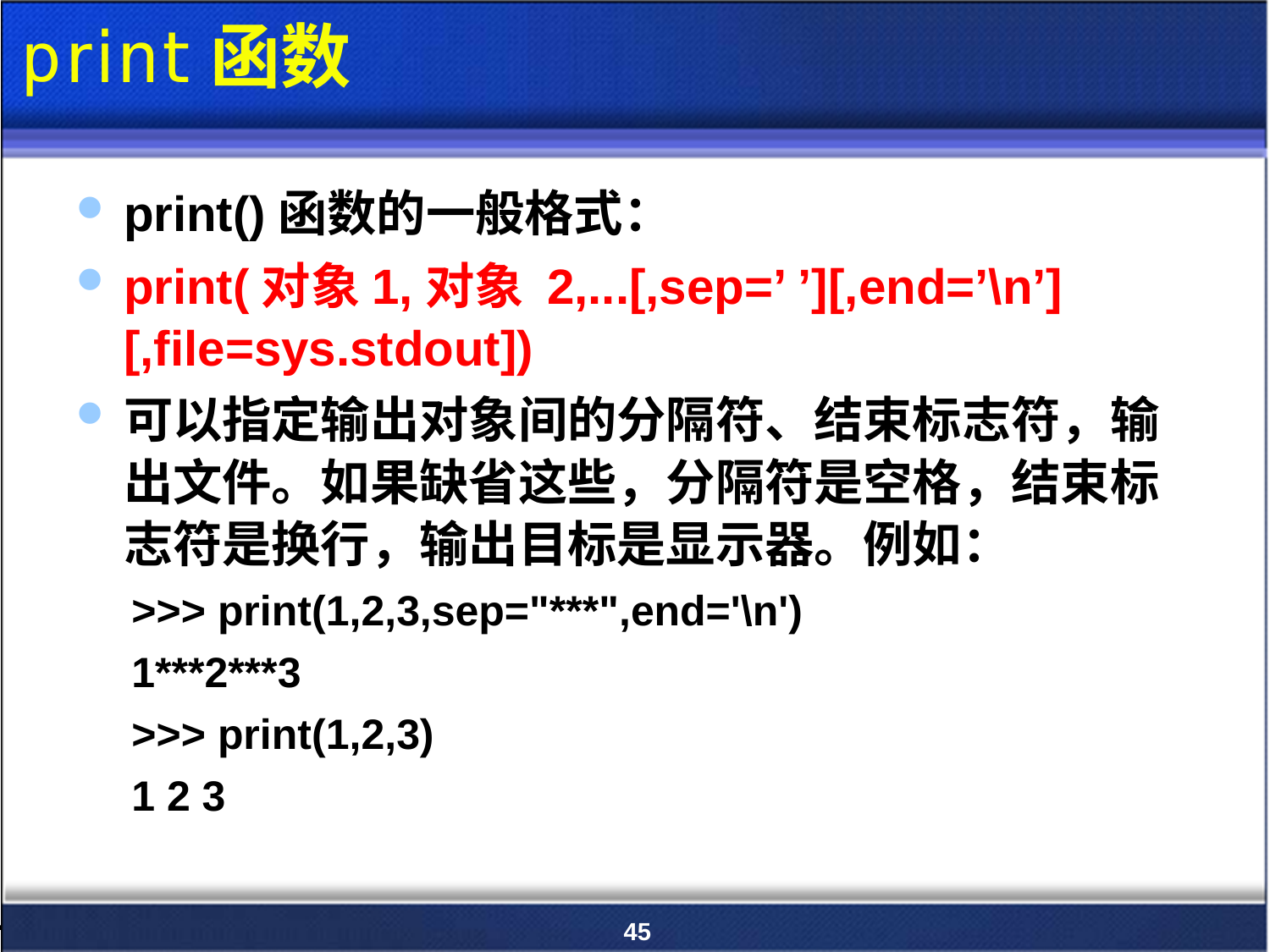

# print函数
print()函数的一般格式：
print(对象1,对象 2,...[,sep=’ ’][,end=’\n’][,file=sys.stdout])
可以指定输出对象间的分隔符、结束标志符，输出文件。如果缺省这些，分隔符是空格，结束标志符是换行，输出目标是显示器。例如：
>>> print(1,2,3,sep="***",end='\n')
1***2***3
>>> print(1,2,3)
1 2 3

45